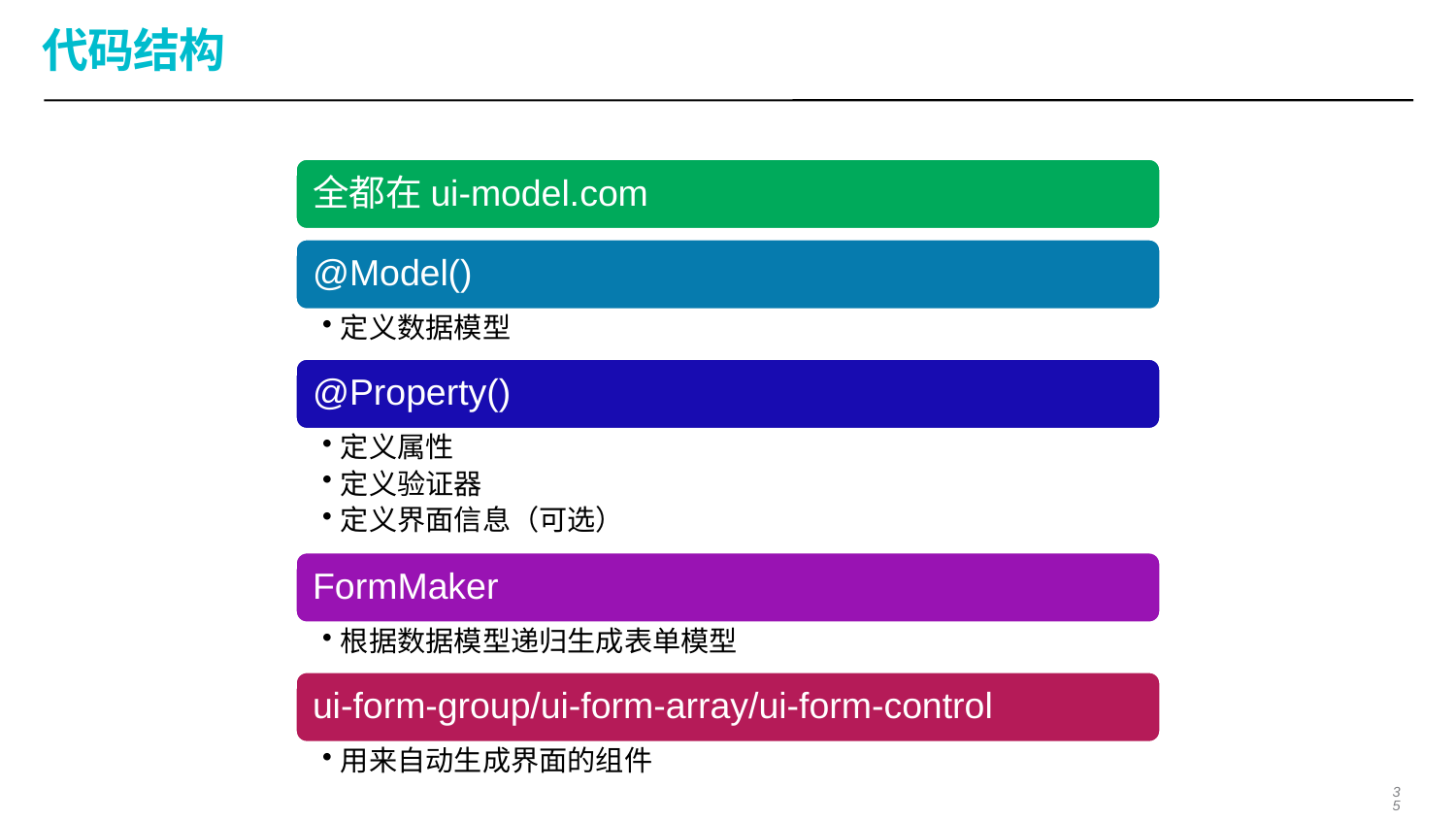

# 代码结构
全都在ui-model.com
@Model()
定义数据模型
@Property()
定义属性
定义验证器
定义界面信息（可选）
FormMaker
根据数据模型递归生成表单模型
ui-form-group/ui-form-array/ui-form-control
用来自动生成界面的组件
35